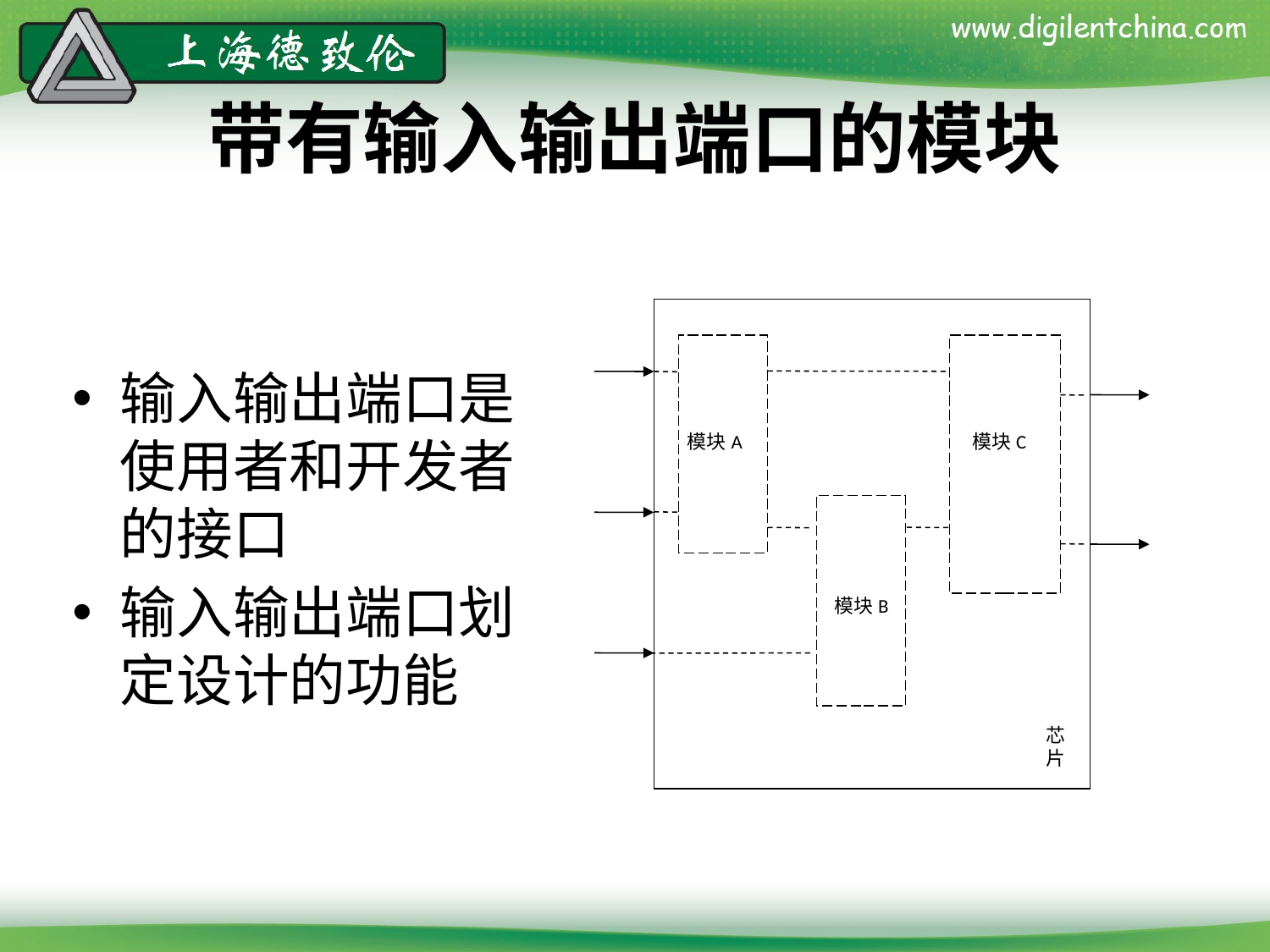

# 带有输入输出端口的模块

模块A
模块C

模块B

芯片

输入输出端口是使用者和开发者的接口
输入输出端口划定设计的功能